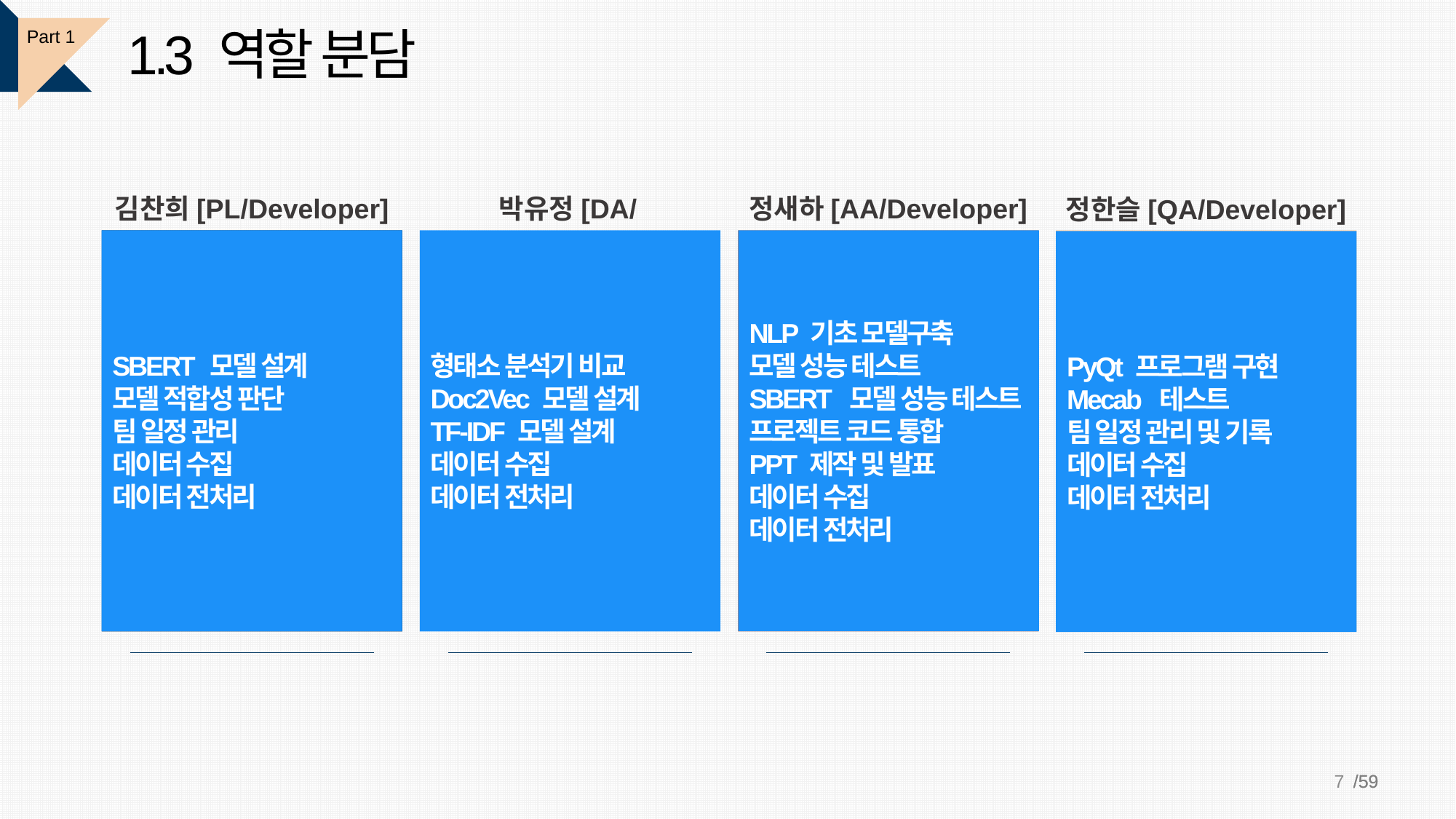

1.3 역할 분담

Part 1
정새하[AA/Developer]
김찬희[PL/Developer]
박유정[DA/Developer]
정한슬[QA/Developer]
SBERT 모델 설계
모델 적합성 판단
팀 일정 관리
데이터 수집
데이터 전처리
NLP 기초 모델구축
모델 성능 테스트
SBERT  모델 성능 테스트
프로젝트 코드 통합
PPT 제작 및 발표
데이터 수집
데이터 전처리
데이터 수집
형태소 분석기 비교
Doc2Vec 모델 설계
TF-IDF 모델 설계
데이터 수집
데이터 전처리
제목을 입력하세요
제목을 입력하세요
PyQt 프로그램 구현
Mecab  테스트
팀 일정 관리 및 기록
데이터 수집
데이터 전처리
7